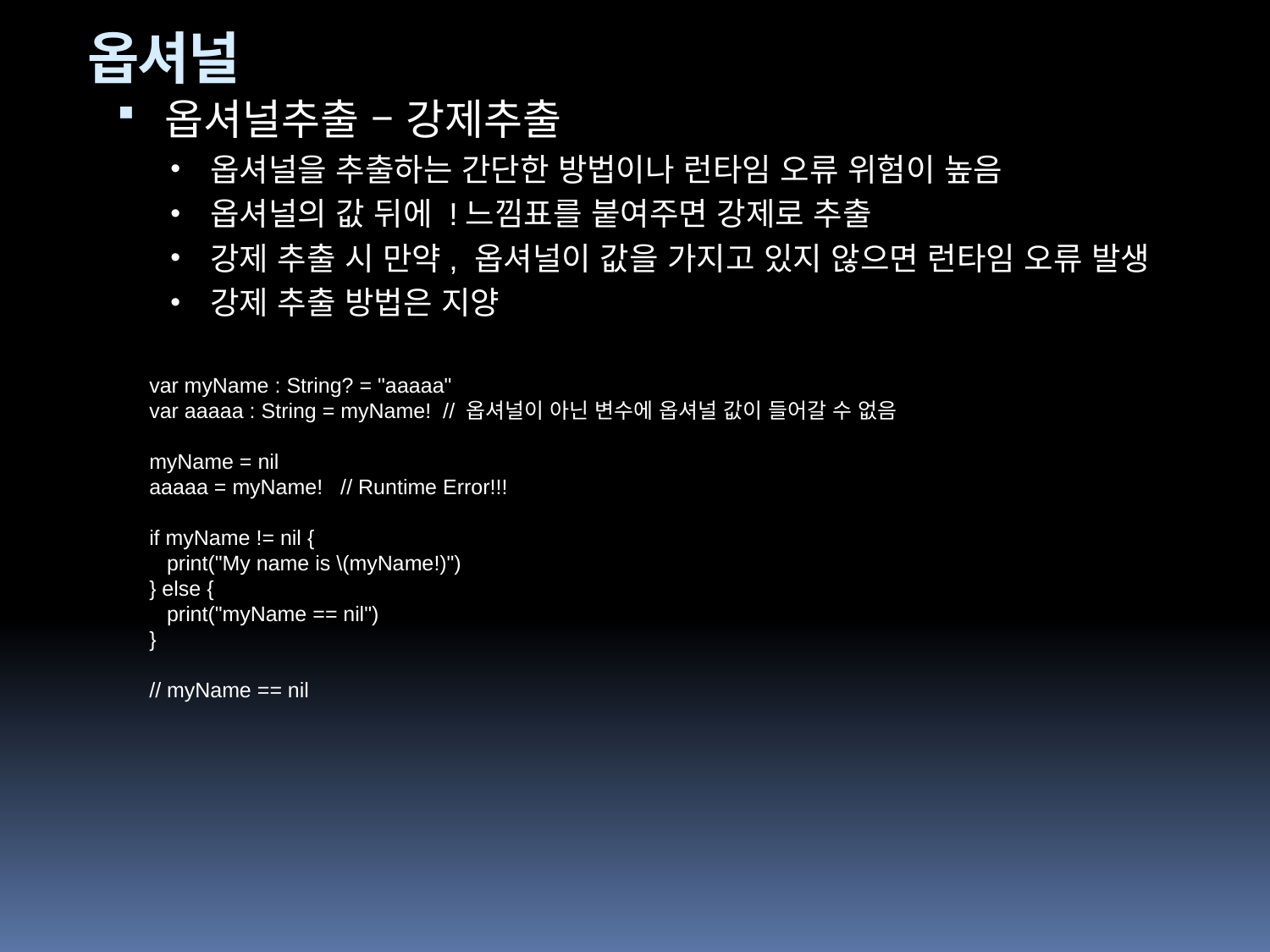

옵셔널
옵셔널추출 – 강제추출
옵셔널을 추출하는 간단한 방법이나 런타임 오류 위험이 높음
옵셔널의 값 뒤에 !느낌표를 붙여주면 강제로 추출
강제 추출 시 만약, 옵셔널이 값을 가지고 있지 않으면 런타임 오류 발생
강제 추출 방법은 지양
var myName : String? = "aaaaa"
var aaaaa : String = myName!  // 옵셔널이 아닌 변수에 옵셔널 값이 들어갈 수 없음

myName = nil
aaaaa = myName!   // Runtime Error!!!

if myName != nil {
   print("My name is \(myName!)")
} else {
   print("myName == nil")
}

// myName == nil